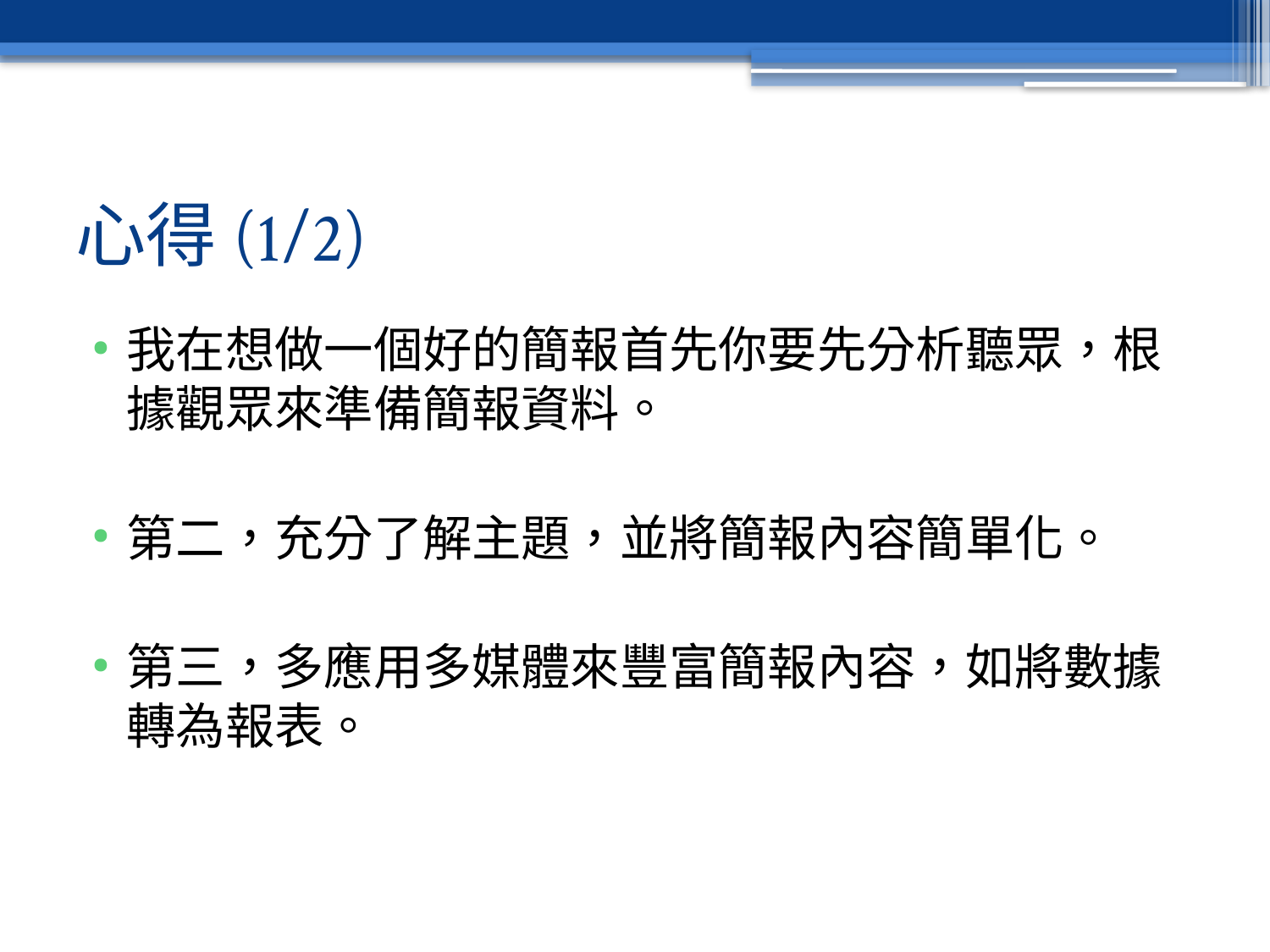

# 心得(1/2)
我在想做一個好的簡報首先你要先分析聽眾，根據觀眾來準備簡報資料。

第二，充分了解主題，並將簡報內容簡單化。

第三，多應用多媒體來豐富簡報內容，如將數據轉為報表。